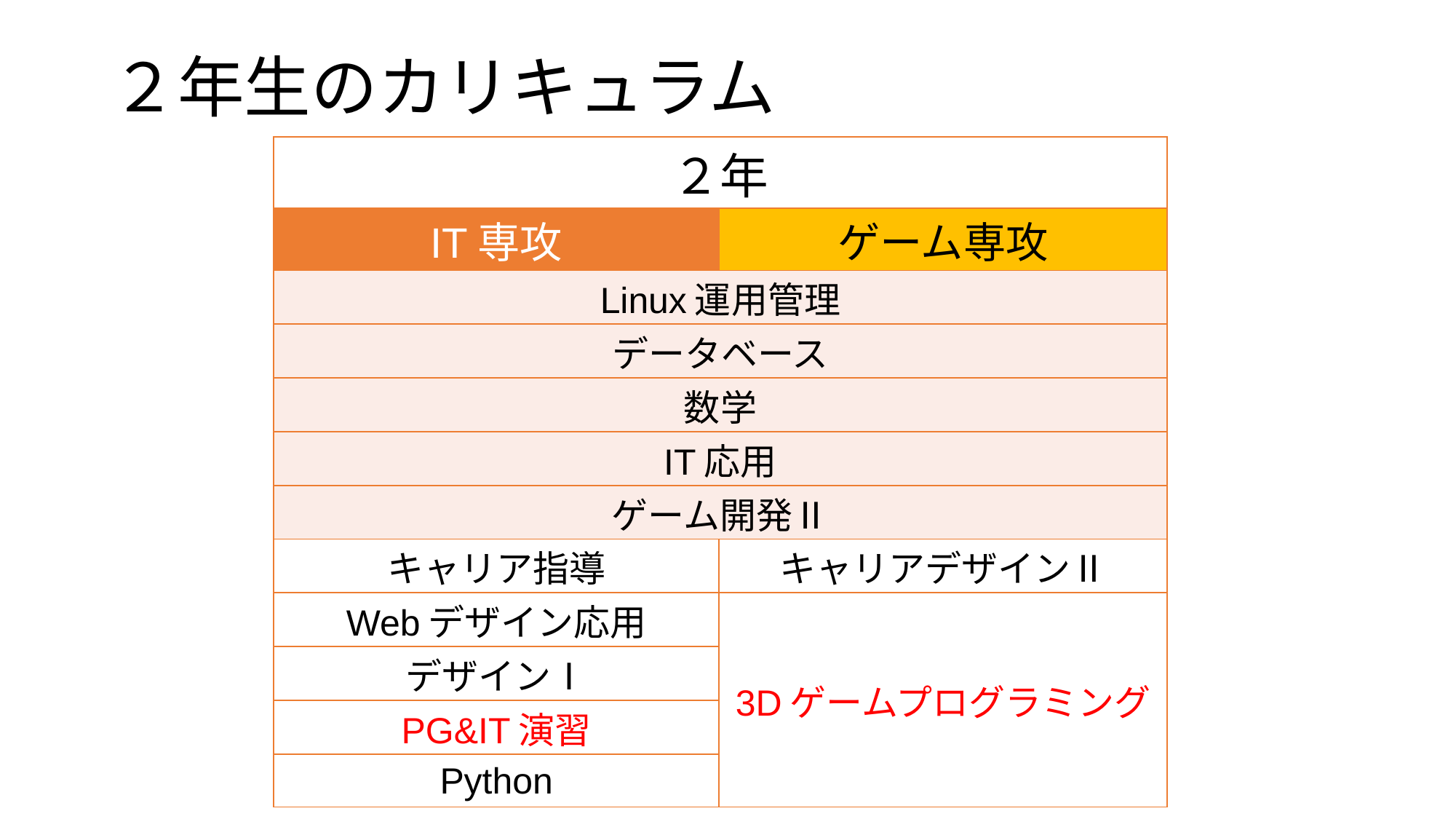

# ２年生のカリキュラム
| ２年 |  |
| --- | --- |
| IT専攻 | ゲーム専攻 |
| Linux運用管理 |  |
| データベース |  |
| 数学 |  |
| IT応用 |  |
| ゲーム開発Ⅱ |  |
| キャリア指導 | キャリアデザインⅡ |
| Webデザイン応用 | 3Dゲームプログラミング |
| デザインⅠ |  |
| PG&IT演習 |  |
| Python |  |